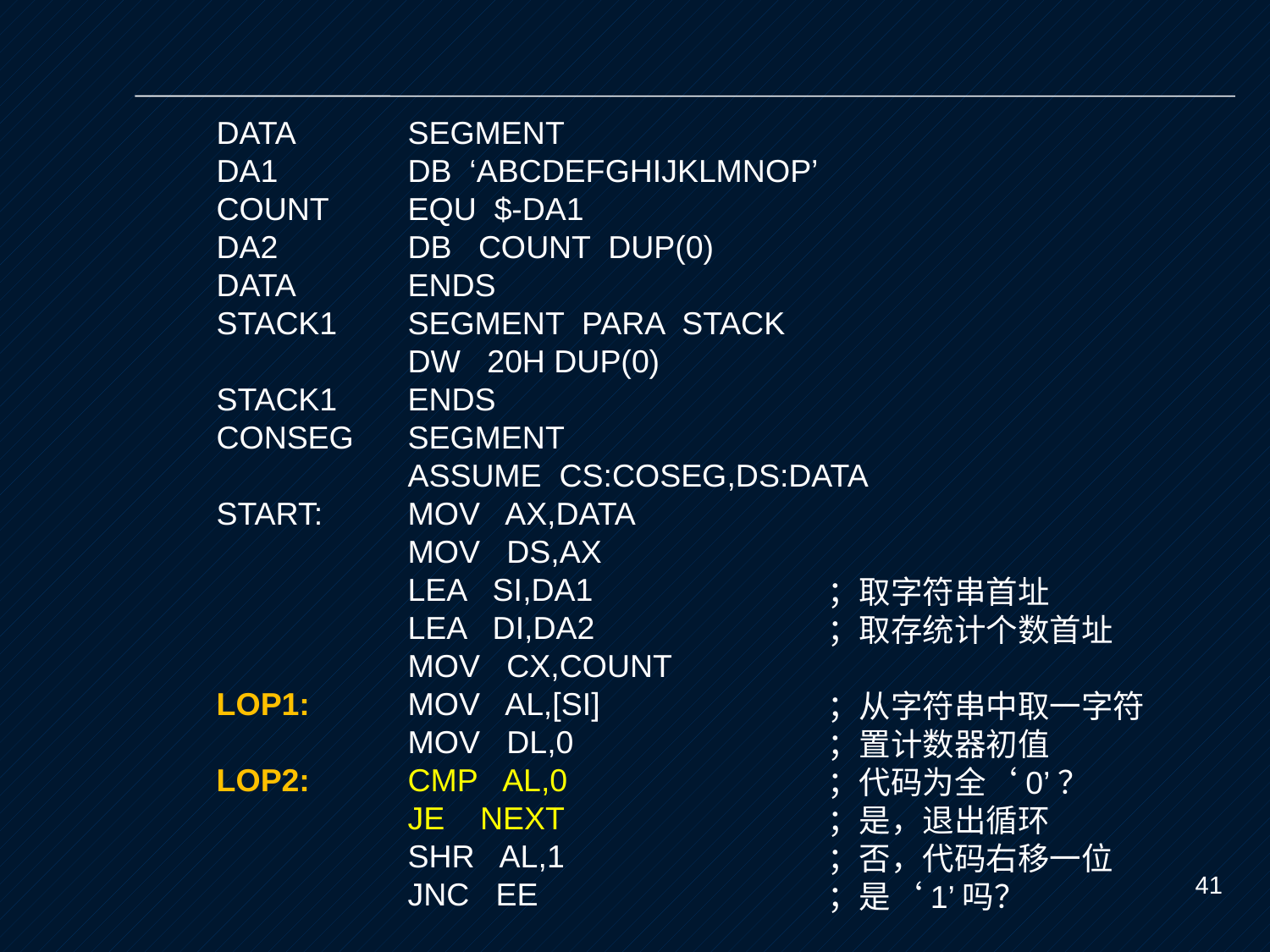

DATA
DA1
COUNT
DA2
DATA
STACK1

STACK1
CONSEG

START:

LOP1:

LOP2:

SEGMENT
DB  ‘ABCDEFGHIJKLMNOP’
EQU  $-DA1
DB   COUNT  DUP(0)
ENDS
SEGMENT  PARA  STACK
DW   20H DUP(0)
ENDS
SEGMENT
ASSUME  CS:COSEG,DS:DATA
MOV   AX,DATA
MOV   DS,AX
LEA   SI,DA1
LEA   DI,DA2
MOV   CX,COUNT
MOV   AL,[SI]
MOV   DL,0
CMP   AL,0
JE    NEXT
SHR   AL,1
JNC   EE
；取字符串首址
；取存统计个数首址

；从字符串中取一字符
；置计数器初值
；代码为全‘0’？
；是，退出循环
；否，代码右移一位
；是‘1’吗？
41